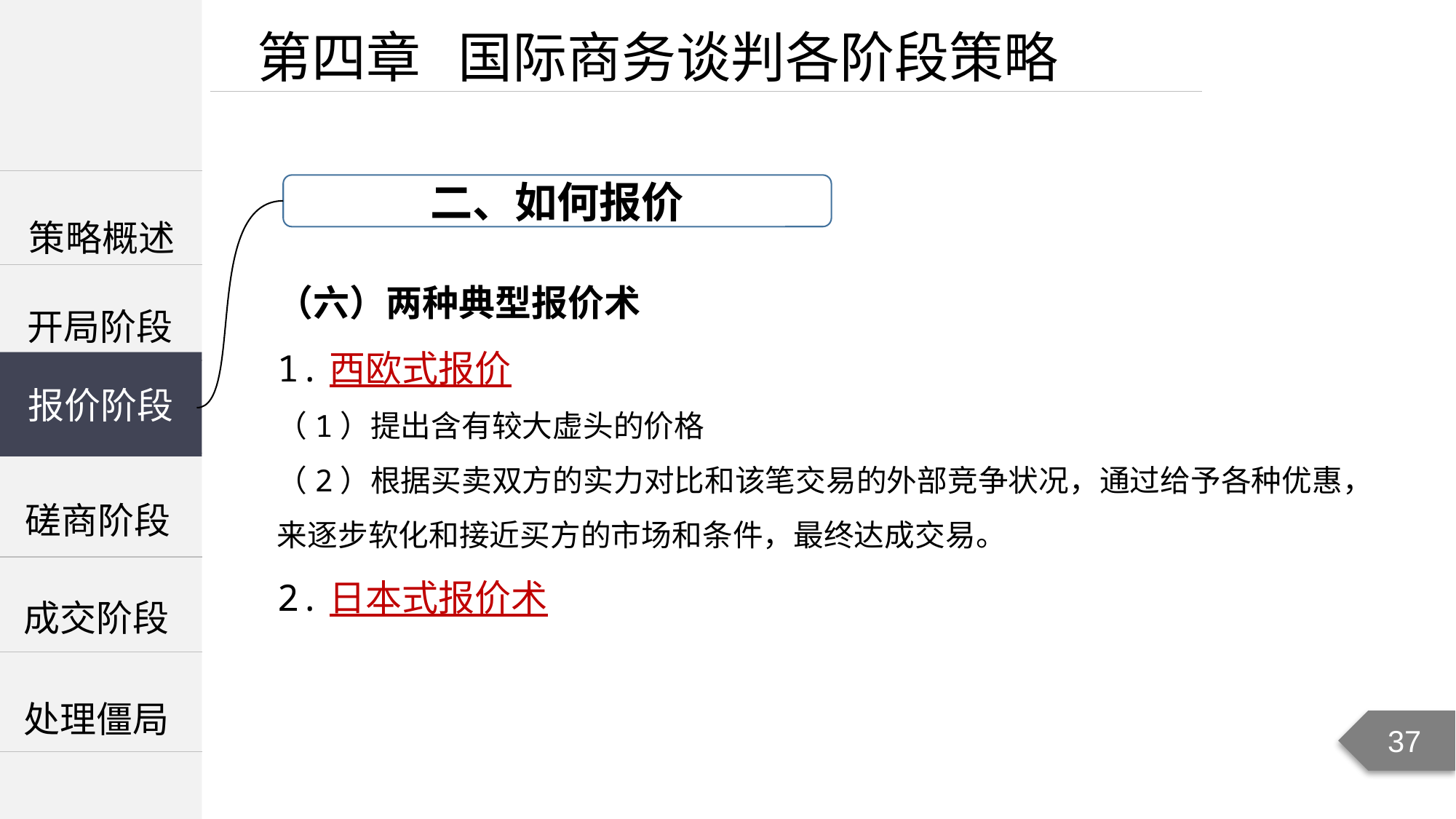

第四章   国际商务谈判各阶段策略
|  |
| --- |
|  |
|  |
二、如何报价
策略概述
（六）两种典型报价术
1.西欧式报价
（1）提出含有较大虚头的价格
（2）根据买卖双方的实力对比和该笔交易的外部竞争状况，通过给予各种优惠，来逐步软化和接近买方的市场和条件，最终达成交易。
2.日本式报价术
开局阶段
报价阶段
报价阶段

磋商阶段

成交阶段

处理僵局
37